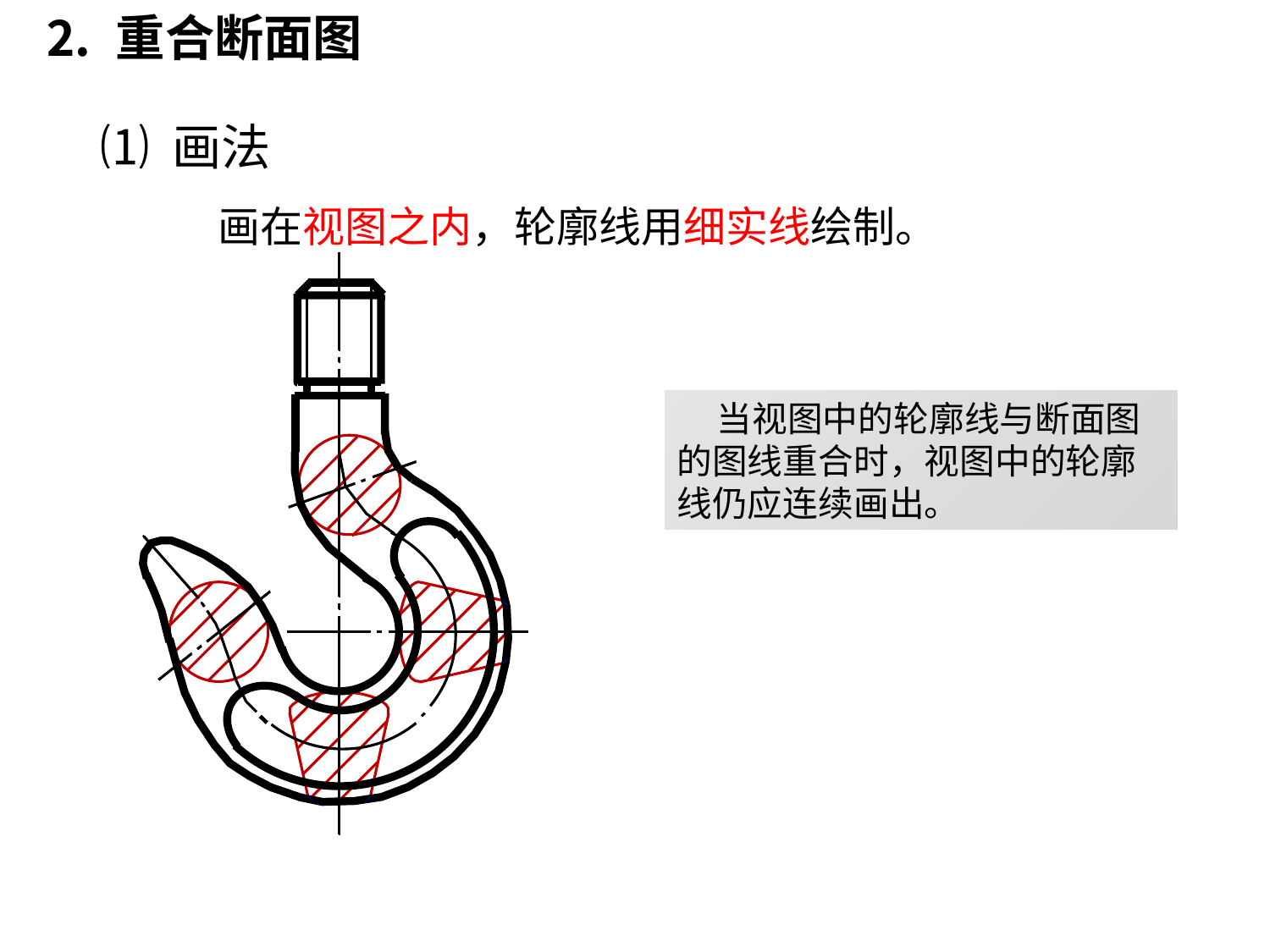

⒉ 重合断面图
⑴ 画法
画在视图之内，轮廓线用细实线绘制。

    当视图中的轮廓线与断面图的图线重合时，视图中的轮廓线仍应连续画出。